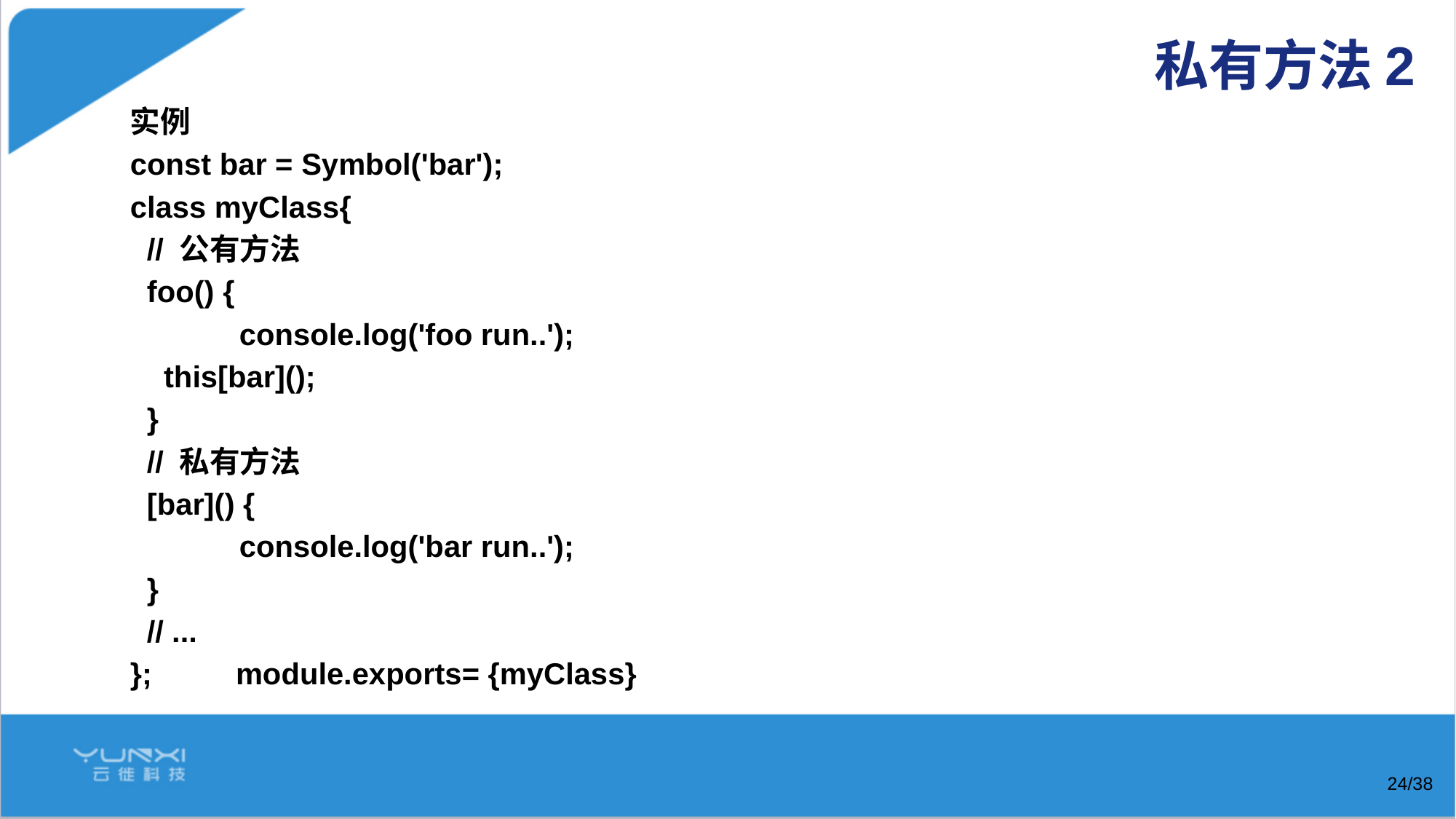

# 私有方法2
实例
const bar = Symbol('bar');
class myClass{
  // 公有方法
  foo() {
  	console.log('foo run..');
    this[bar]();
  }
  // 私有方法
  [bar]() {
  	console.log('bar run..');
  }
  // ...
};          module.exports= {myClass}
24/38